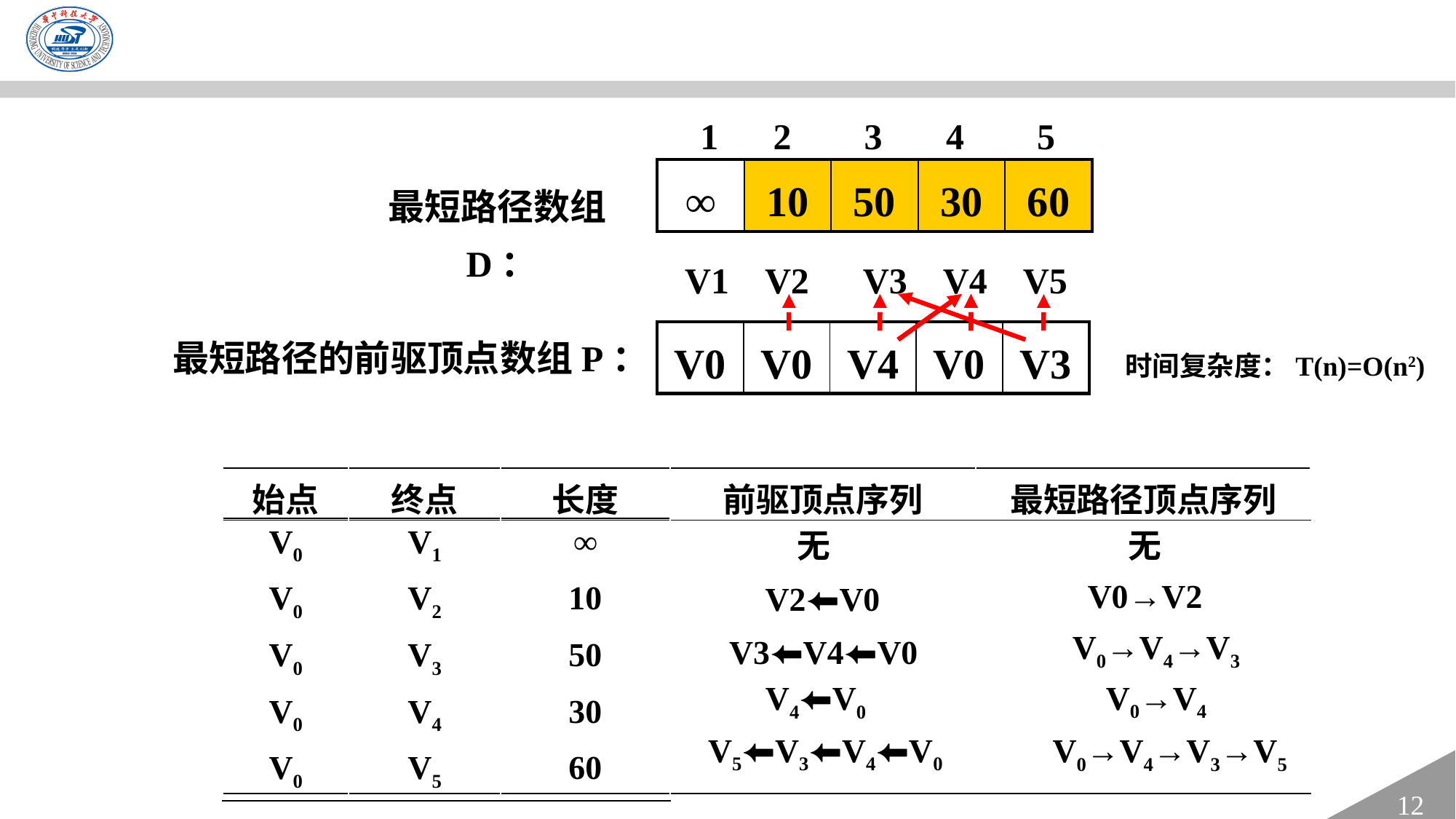

1      2        3       4        5
| ∞ | 10 | 50 | 30 | 60 |
| --- | --- | --- | --- | --- |
最短路径数组D：
V1    V2      V3    V4    V5

最短路径的前驱顶点数组P：
| V0 | V0 | V4 | V0 | V3 |
| --- | --- | --- | --- | --- |
时间复杂度：T(n)=O(n2)

| 始点 | 终点 | 长度 | 前驱顶点序列 | 最短路径顶点序列 |
| --- | --- | --- | --- | --- |
|  |  |  |  |  |
|  |  |  |  |  |
|  |  |  |  |  |
|  |  |  |  |  |
|  |  |  |  |  |
| V0 | V1 | ∞ |
| --- | --- | --- |
| V0 | V2 | 10 |
| V0 | V3 | 50 |
| V0 | V4 | 30 |
| V0 | V5 | 60 |
无
无
V0→V2
V2⬅V0
V0→V4→V3
V3⬅V4⬅V0
V0→V4
V4⬅V0
V5⬅V3⬅V4⬅V0
V0→V4→V3→V5